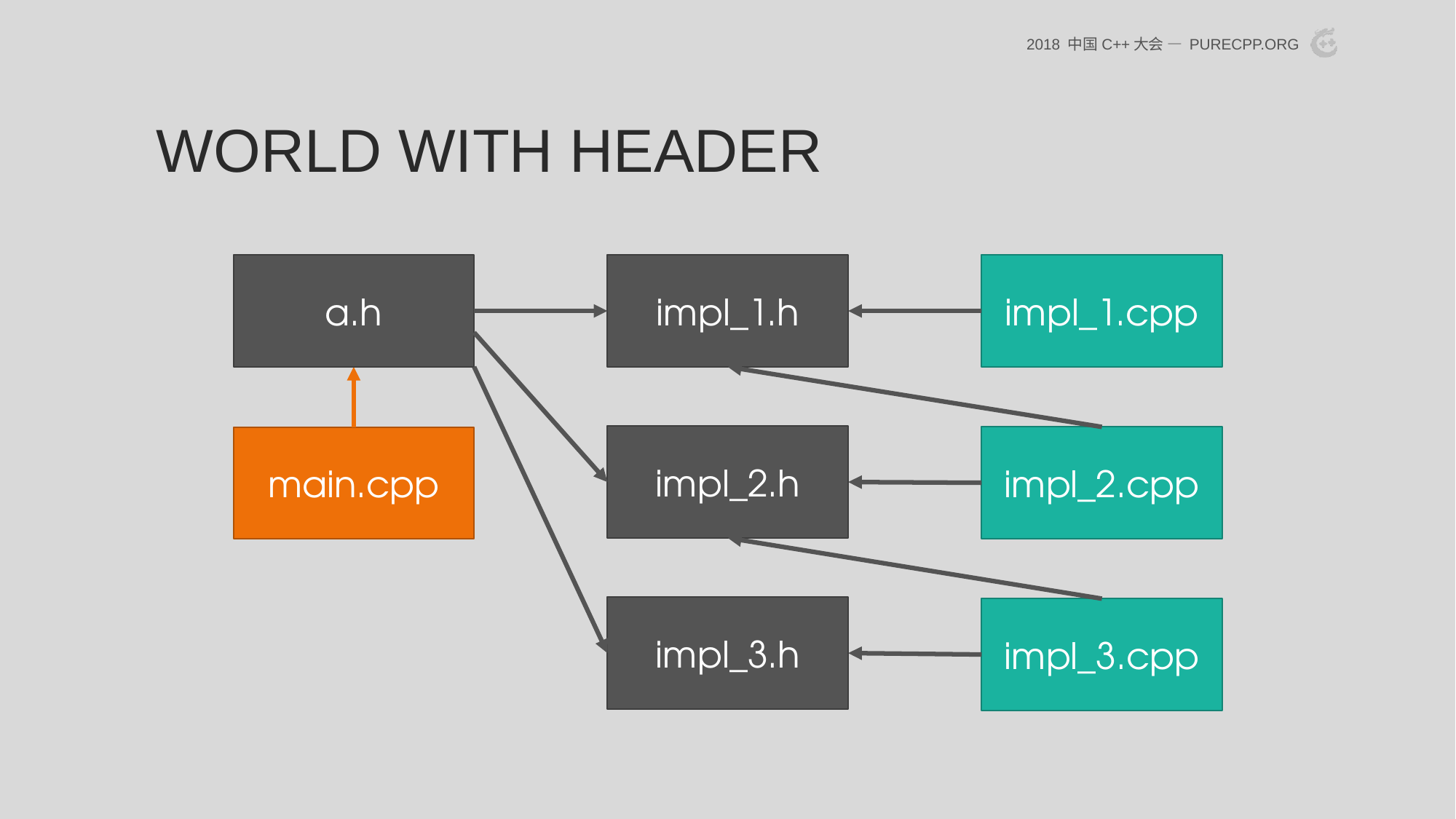

# World with Header
2018 中国C++大会 — purecpp.org
a.h
impl_1.h
impl_1.cpp
impl_2.h
impl_2.cpp
main.cpp
impl_3.h
impl_3.cpp